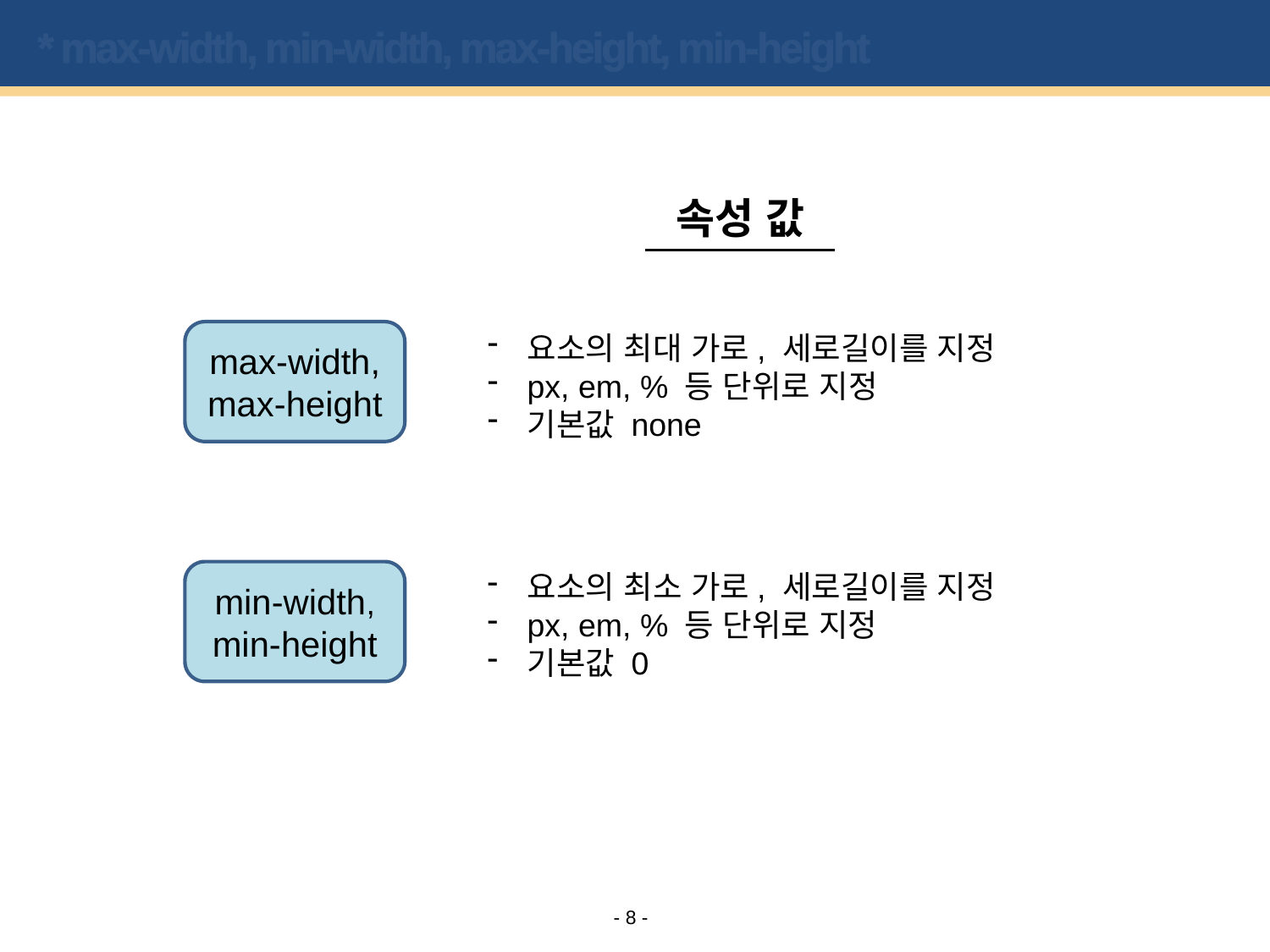

# * max-width, min-width, max-height, min-height
속성 값
max-width,
max-height
요소의 최대 가로, 세로길이를 지정
px, em, % 등 단위로 지정
기본값 none
요소의 최소 가로, 세로길이를 지정
px, em, % 등 단위로 지정
기본값 0
min-width,
min-height